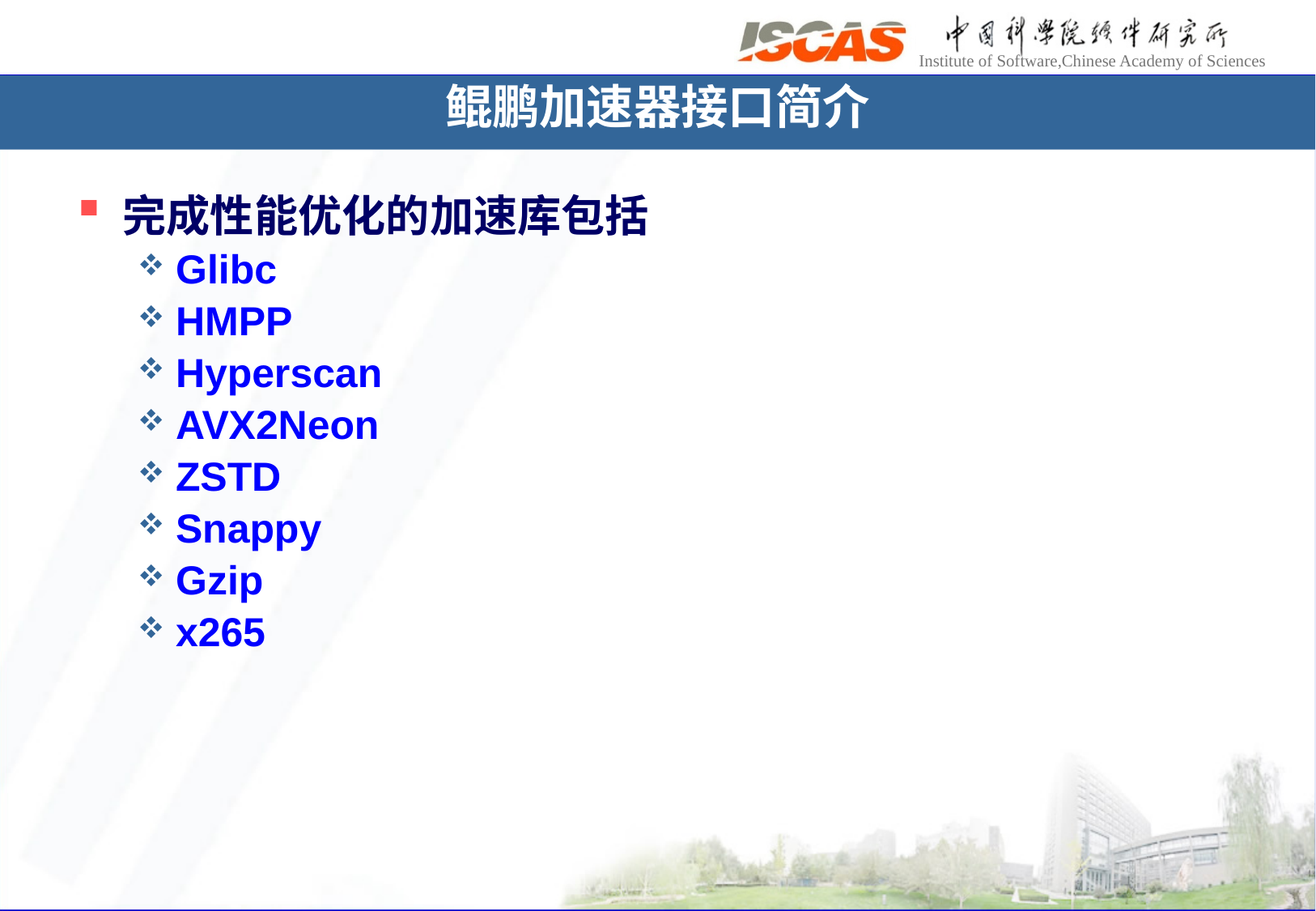

# 鲲鹏加速器接口简介
完成性能优化的加速库包括
Glibc
HMPP
Hyperscan
AVX2Neon
ZSTD
Snappy
Gzip
x265